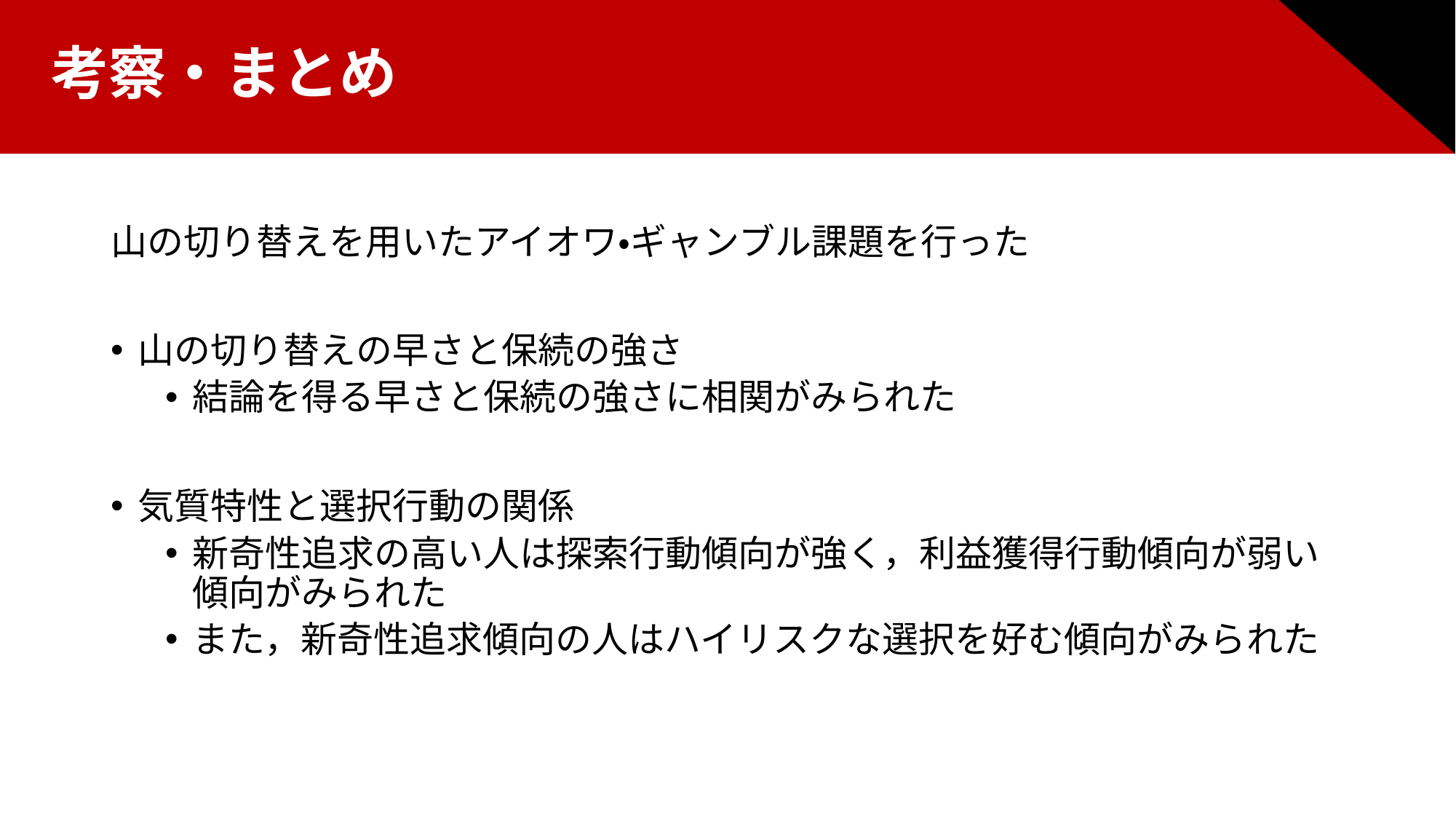

考察・まとめ
山の切り替えを用いたアイオワ・ギャンブル課題を行った

山の切り替えの早さと保続の強さ
結論を得る早さと保続の強さに相関がみられた

気質特性と選択行動の関係
新奇性追求の高い人は探索行動傾向が強く，利益獲得行動傾向が弱い傾向がみられた
また，新奇性追求傾向の人はハイリスクな選択を好む傾向がみられた